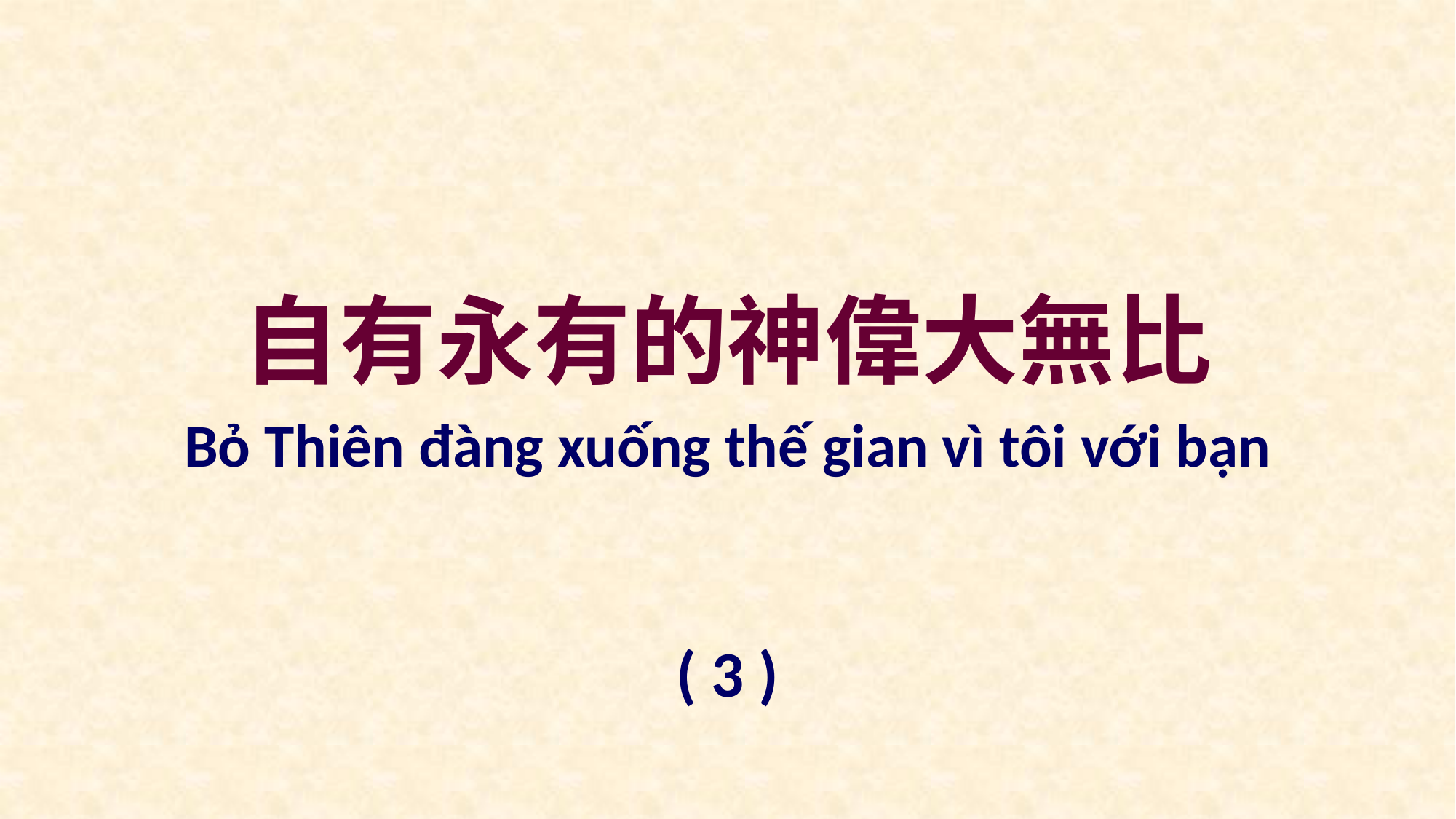

自有永有的神偉大無比
Bỏ Thiên đàng xuống thế gian vì tôi với bạn
( 3 )